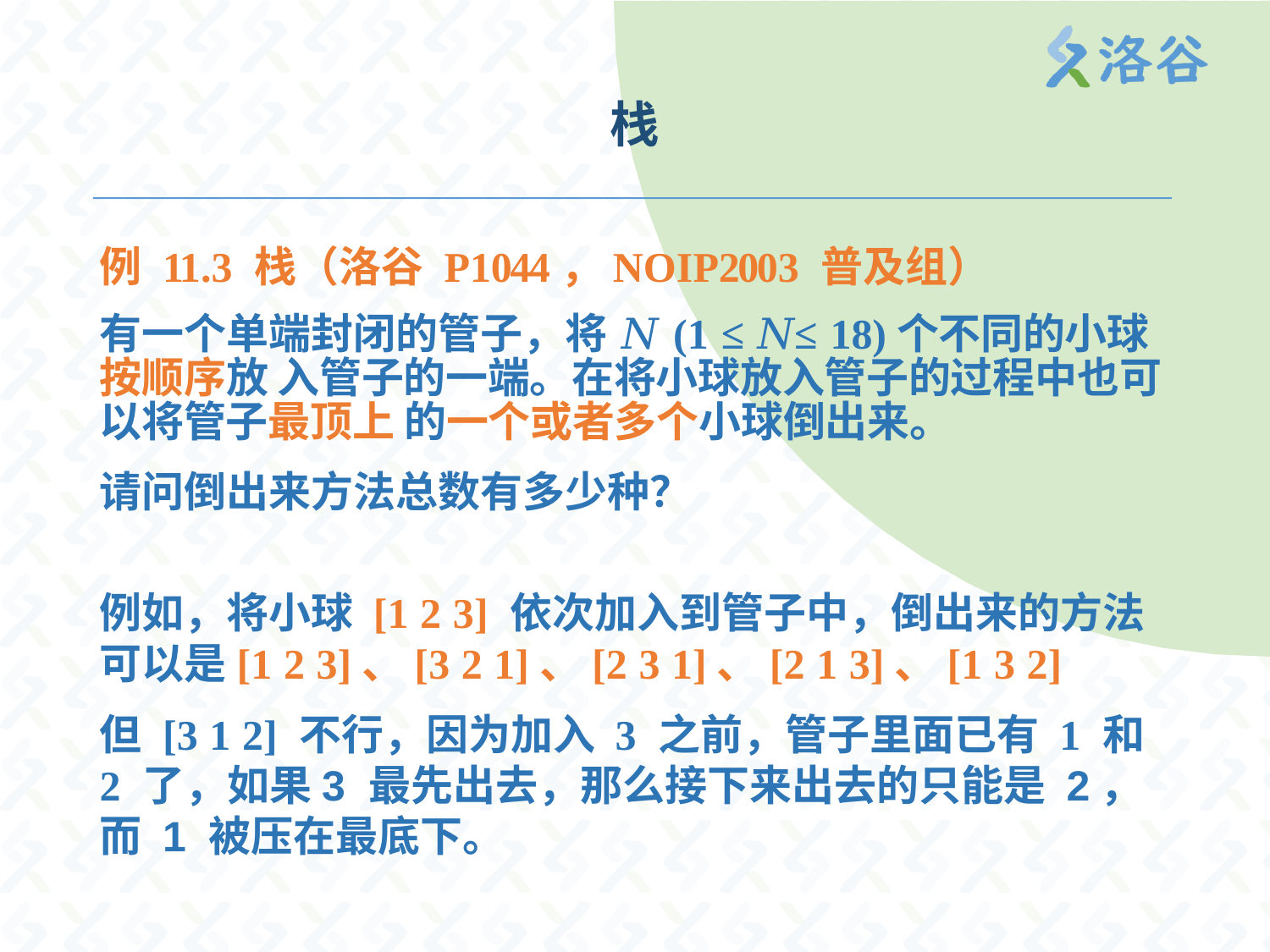

栈

例 11.3 栈（洛谷 P1044，NOIP2003 普及组）

有一个单端封闭的管子，将 𝑁(1 ≤ 𝑁≤ 18)个不同的小球按顺序放 入管子的一端。在将小球放入管子的过程中也可以将管子最顶上 的一个或者多个小球倒出来。

请问倒出来方法总数有多少种？

例如，将小球 [1 2 3] 依次加入到管子中，倒出来的方法可以是[1 2 3]、[3 2 1]、[2 3 1]、[2 1 3]、[1 3 2]

但 [3 1 2] 不行，因为加入 3 之前，管子里面已有 1 和 2 了，如果3 最先出去，那么接下来出去的只能是 2，而 1 被压在最底下。